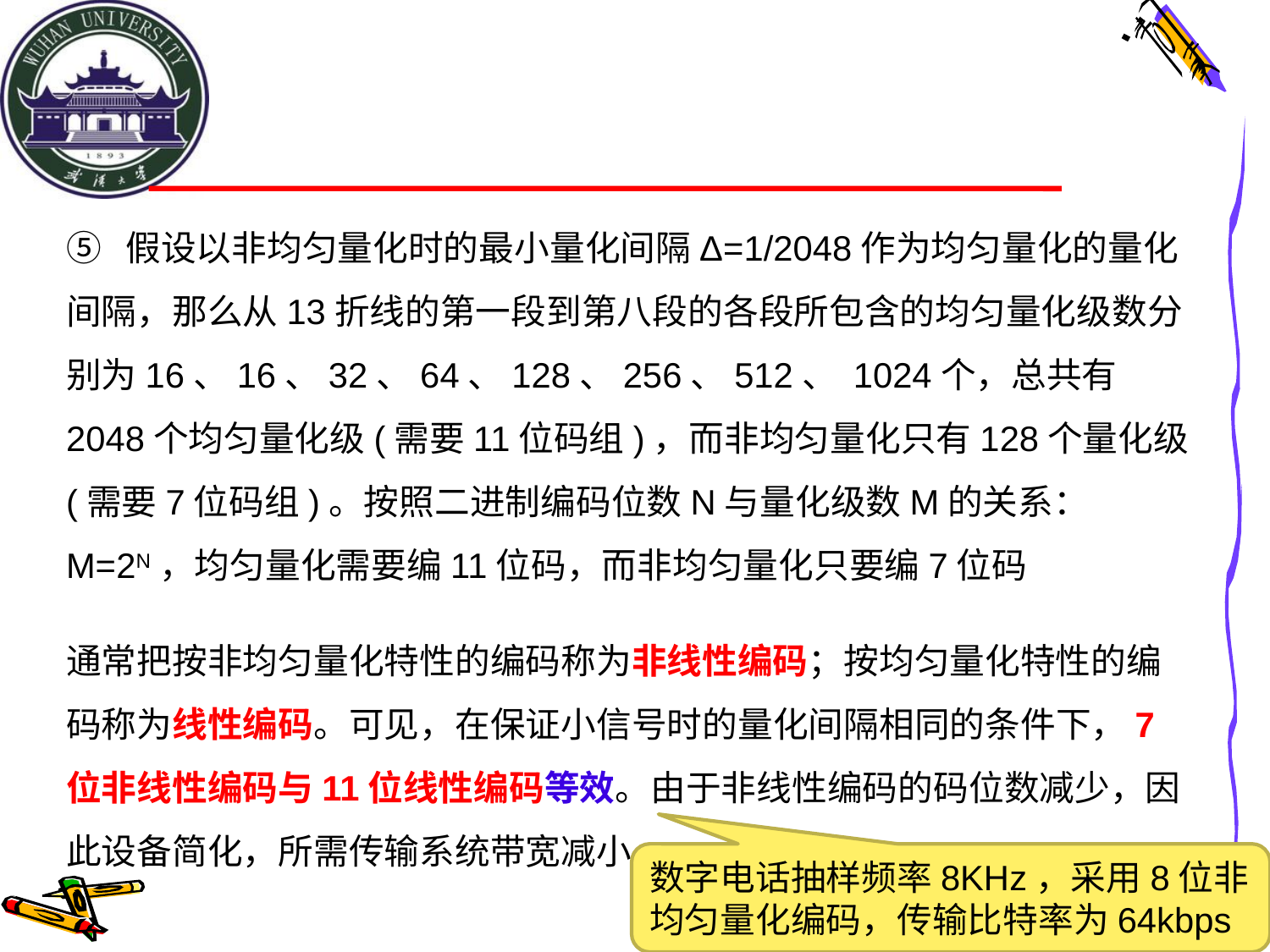

⑤  假设以非均匀量化时的最小量化间隔Δ=1/2048作为均匀量化的量化间隔，那么从13折线的第一段到第八段的各段所包含的均匀量化级数分别为16、16、32、64、128、256、512、 1024个，总共有2048个均匀量化级(需要11位码组)，而非均匀量化只有128个量化级(需要7位码组)。按照二进制编码位数N与量化级数M的关系：M=2N，均匀量化需要编11位码，而非均匀量化只要编7位码

通常把按非均匀量化特性的编码称为非线性编码；按均匀量化特性的编码称为线性编码。可见，在保证小信号时的量化间隔相同的条件下，7位非线性编码与11位线性编码等效。由于非线性编码的码位数减少，因此设备简化，所需传输系统带宽减小
数字电话抽样频率8KHz，采用8位非均匀量化编码，传输比特率为64kbps